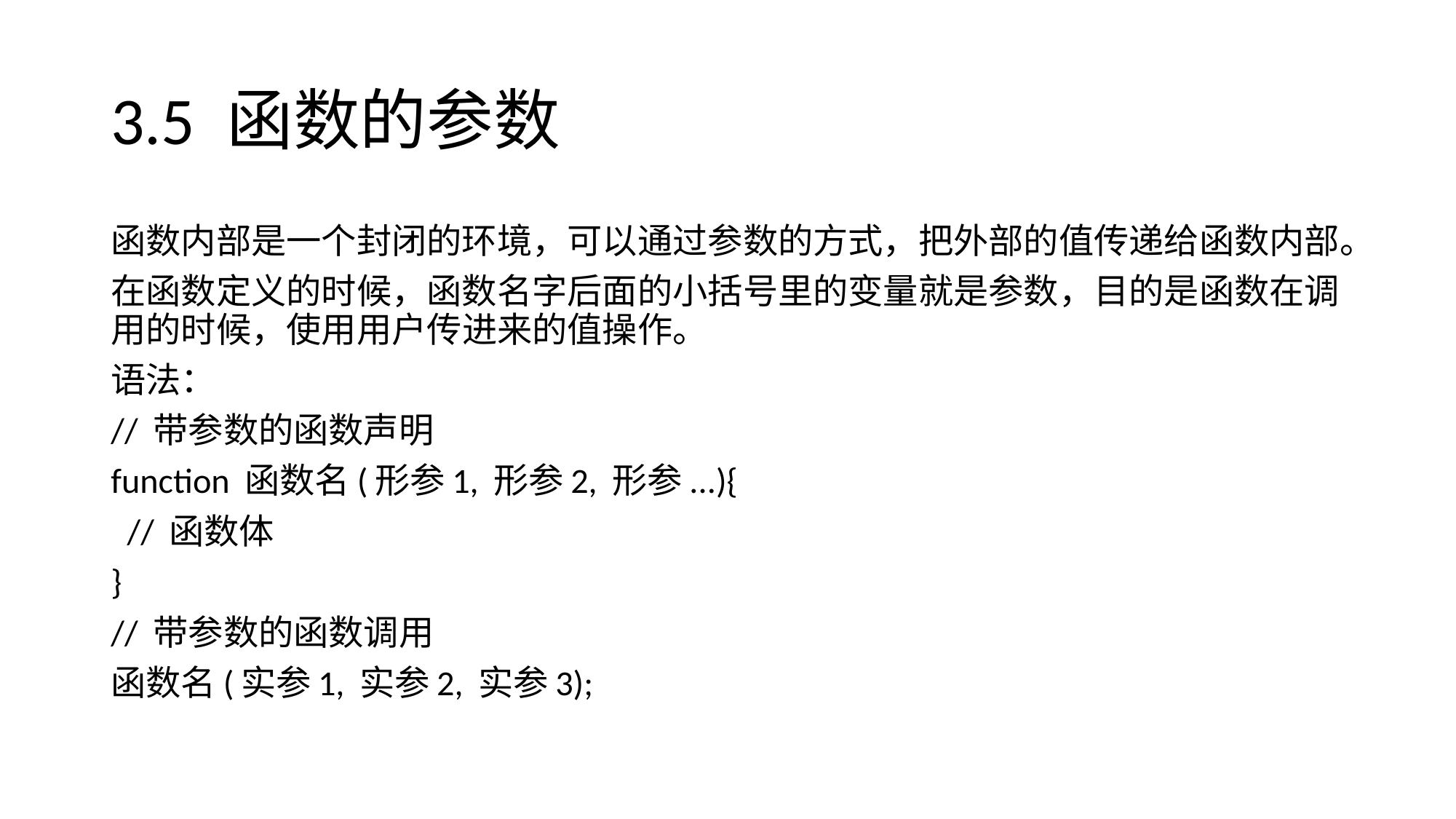

# 3.5 函数的参数
函数内部是一个封闭的环境，可以通过参数的方式，把外部的值传递给函数内部。
在函数定义的时候，函数名字后面的小括号里的变量就是参数，目的是函数在调用的时候，使用用户传进来的值操作。
语法：
// 带参数的函数声明
function 函数名(形参1, 形参2, 形参...){
  // 函数体
}
// 带参数的函数调用
函数名(实参1, 实参2, 实参3);